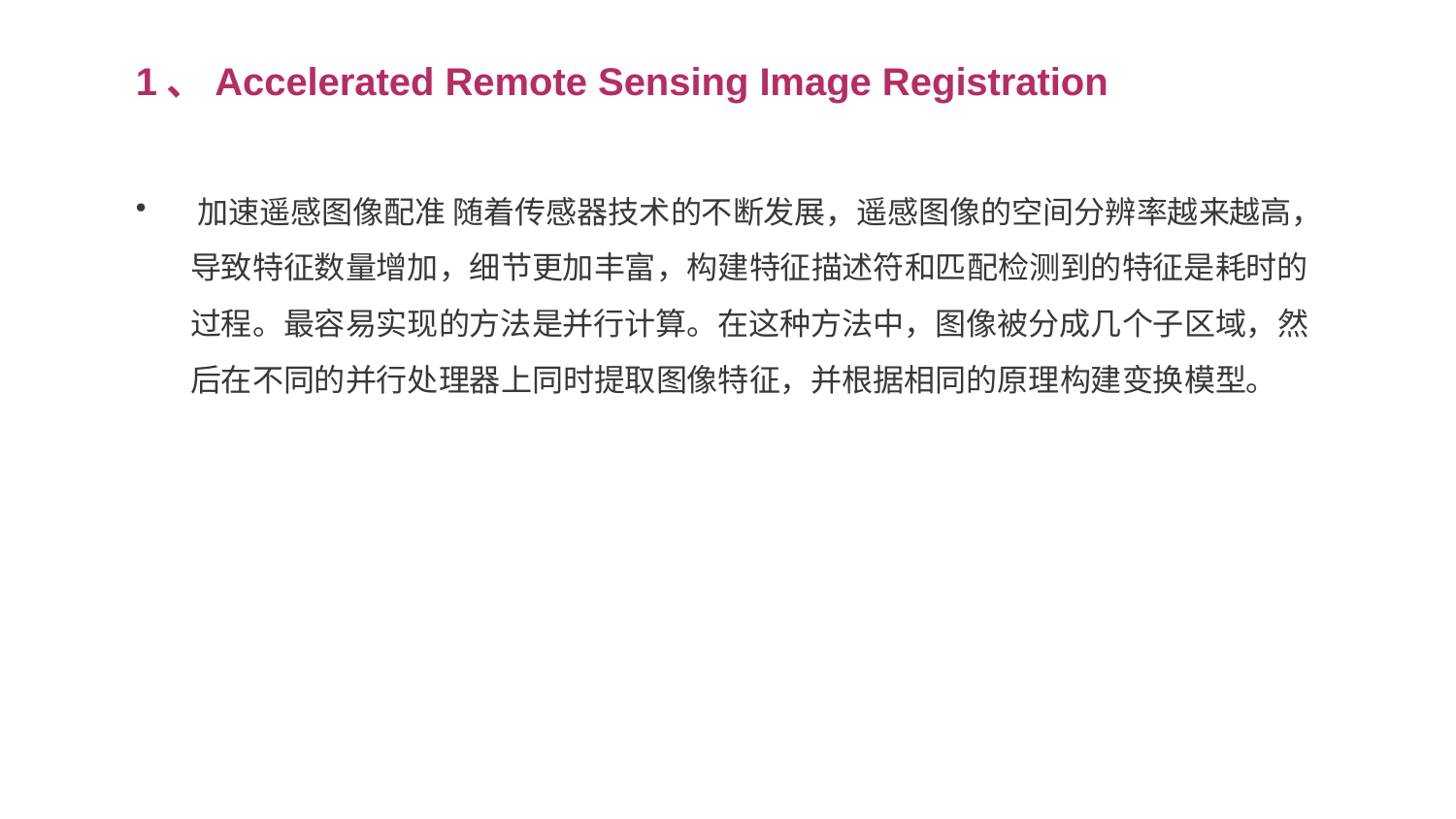

1、Accelerated Remote Sensing Image Registration
​加速遥感图像配准 随着传感器技术的不断发展，遥感图像的空间分辨率越来越高，导致特征数量增加，细节更加丰富，构建特征描述符和匹配检测到的特征是耗时的过程。最容易实现的方法是并行计算。在这种方法中，图像被分成几个子区域，然后在不同的并行处理器上同时提取图像特征，并根据相同的原理构建变换模型。